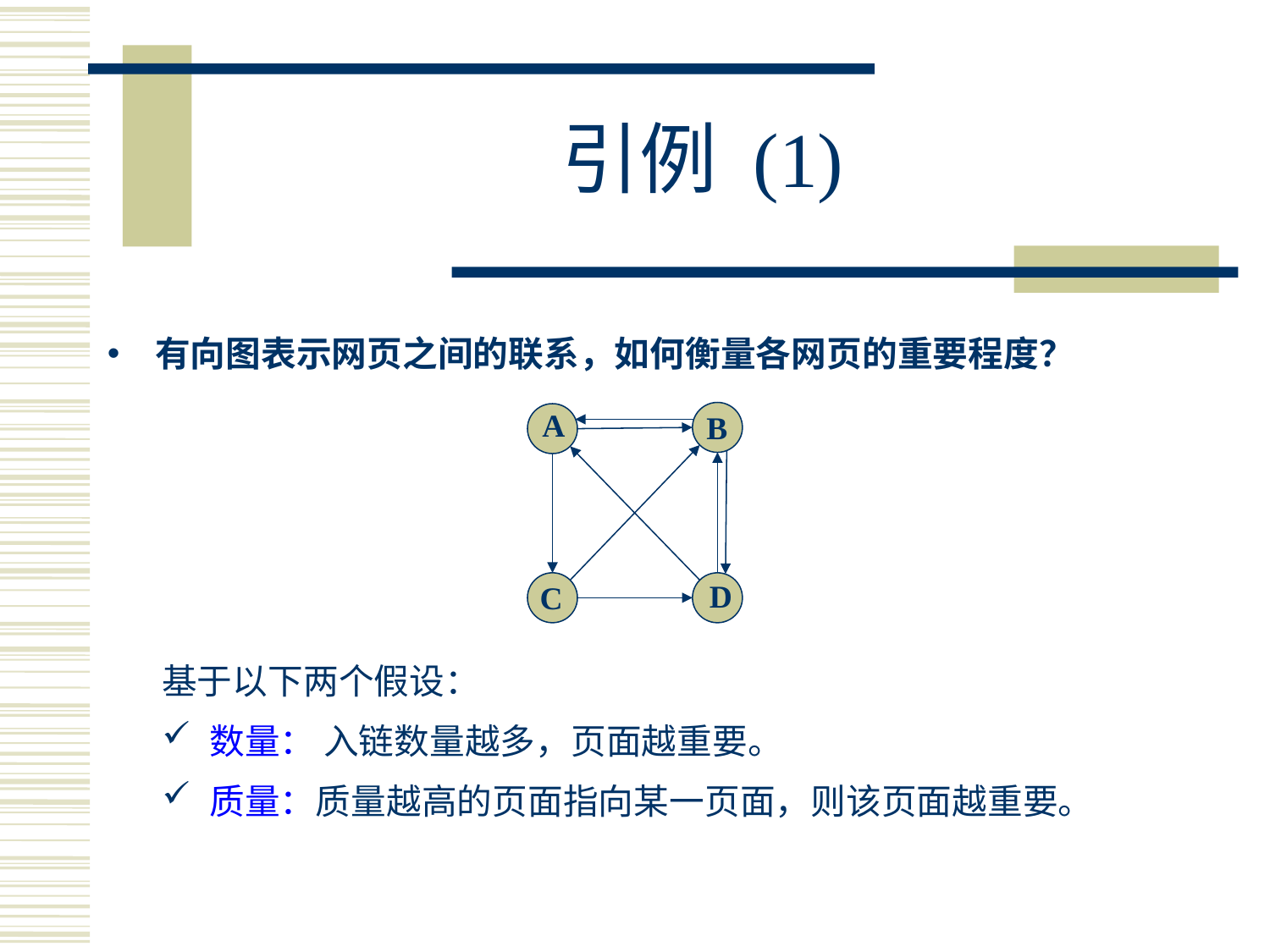

# 引例 (1)
有向图表示网页之间的联系，如何衡量各网页的重要程度？
A
B

D
C

基于以下两个假设：
数量： 入链数量越多，页面越重要。
质量：质量越高的页面指向某一页面，则该页面越重要。